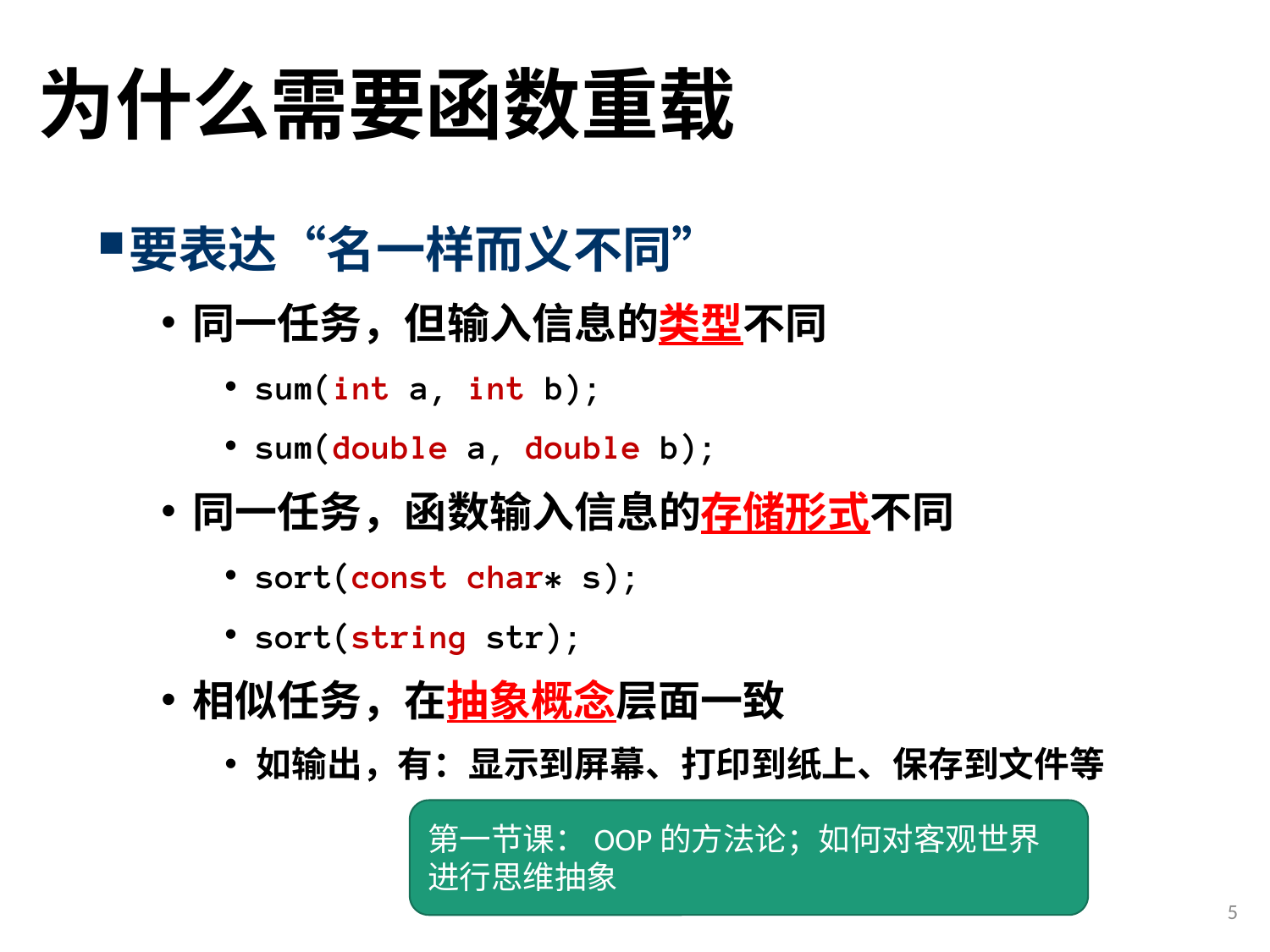

# 为什么需要函数重载
要表达“名一样而义不同”
同一任务，但输入信息的类型不同
sum(int a, int b);
sum(double a, double b);
同一任务，函数输入信息的存储形式不同
sort(const char* s);
sort(string str);
相似任务，在抽象概念层面一致
如输出，有：显示到屏幕、打印到纸上、保存到文件等

第一节课：OOP的方法论；如何对客观世界进行思维抽象
5